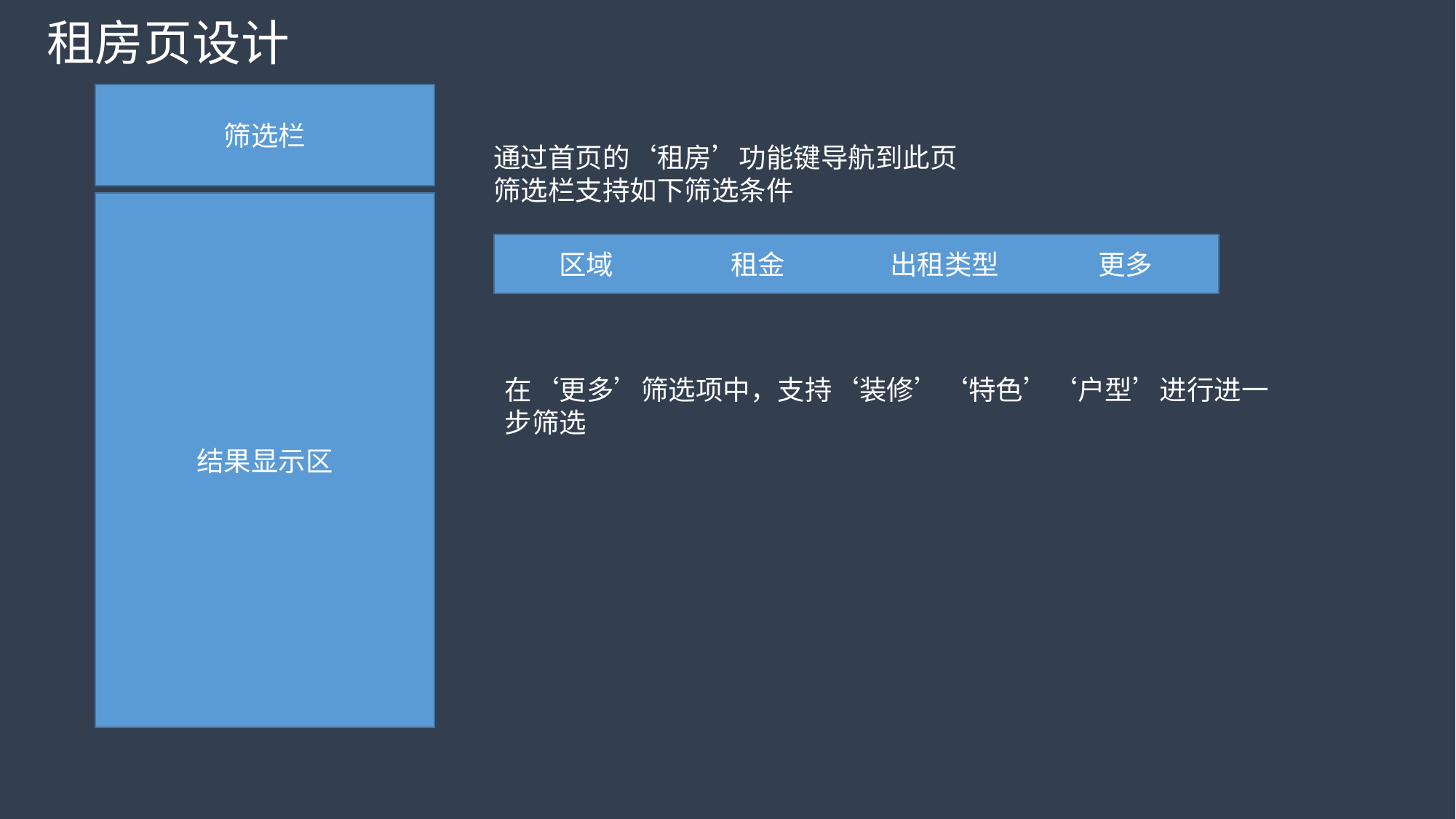

租房页设计
筛选栏
通过首页的‘租房’功能键导航到此页
筛选栏支持如下筛选条件
结果显示区
区域                   租金                 出租类型                更多
在‘更多’筛选项中，支持‘装修’‘特色’‘户型’进行进一步筛选